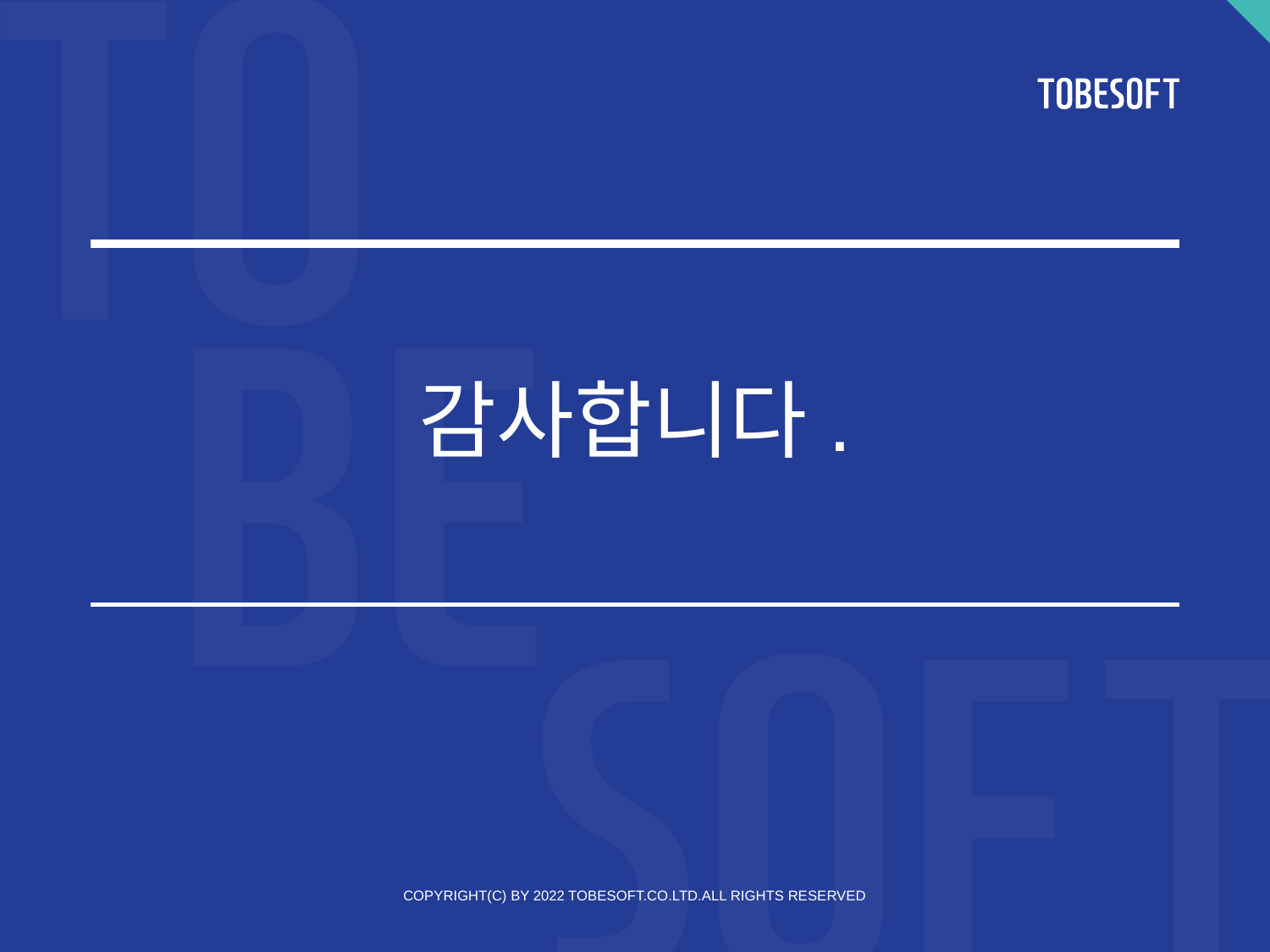

# 감사합니다.
COPYRIGHT(C) BY 2022 TOBESOFT.CO.LTD.ALL RIGHTS RESERVED